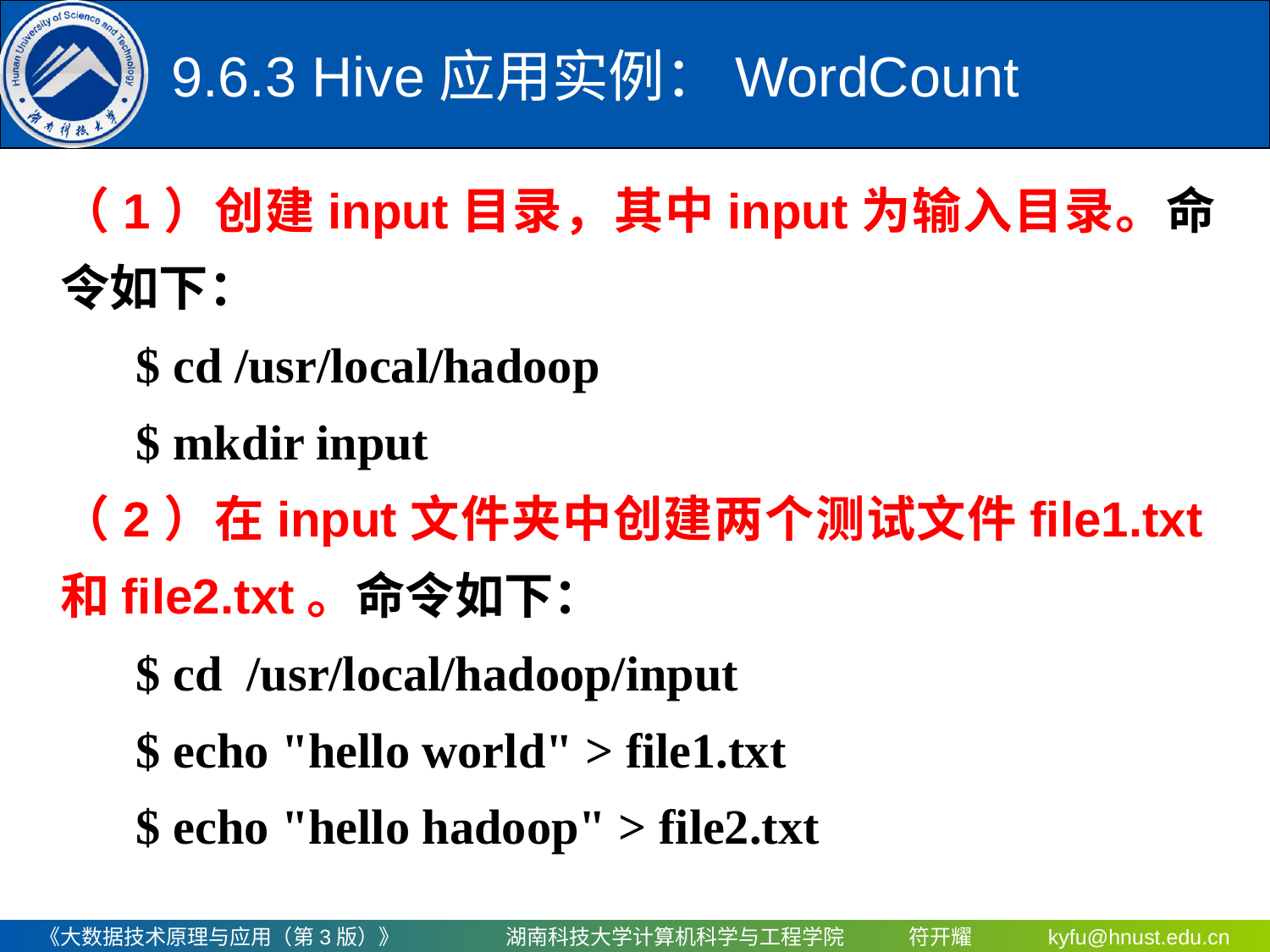

9.6.3 Hive应用实例：WordCount
（1）创建input目录，其中input为输入目录。命令如下：
 $ cd /usr/local/hadoop
 $ mkdir input
（2）在input文件夹中创建两个测试文件file1.txt和file2.txt。命令如下：
 $ cd  /usr/local/hadoop/input
 $ echo "hello world" > file1.txt
 $ echo "hello hadoop" > file2.txt